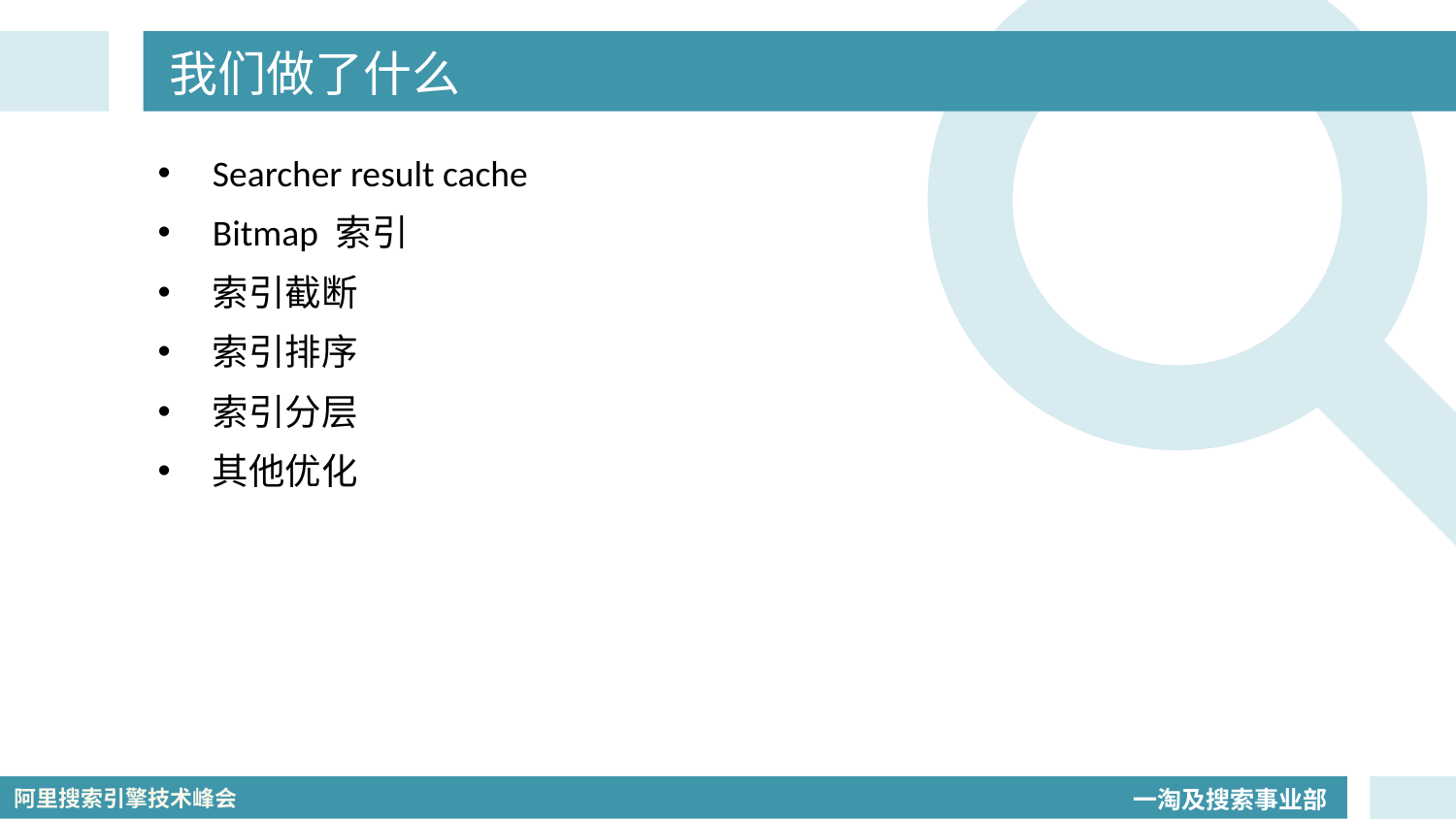

# 我们做了什么
Searcher result cache
Bitmap 索引
索引截断
索引排序
索引分层
其他优化